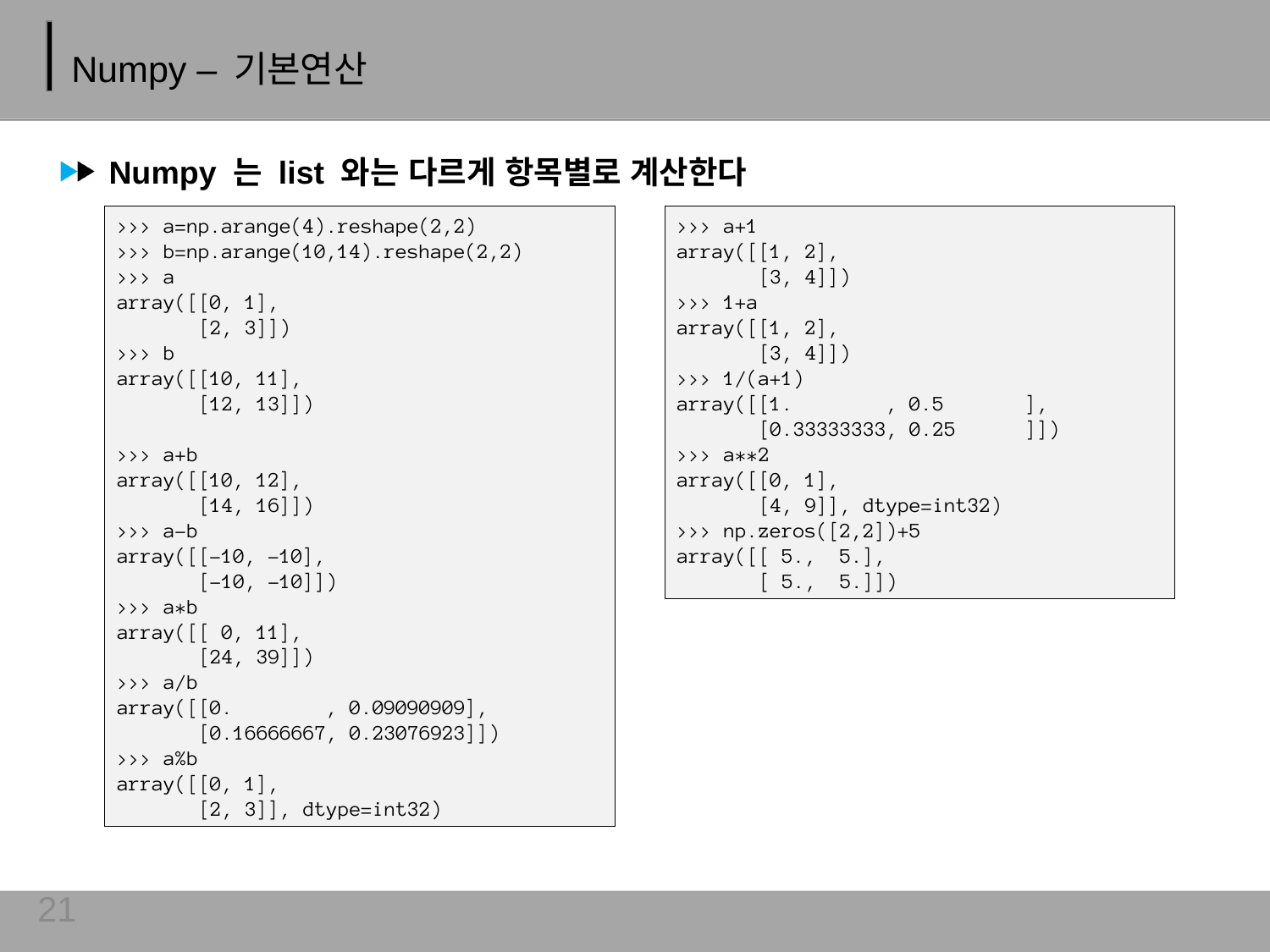

# Numpy – 기본연산
Numpy 는 list 와는 다르게 항목별로 계산한다
>>> a=np.arange(4).reshape(2,2)
>>> b=np.arange(10,14).reshape(2,2)
>>> a
array([[0, 1],
       [2, 3]])
>>> b
array([[10, 11],
       [12, 13]])

>>> a+b
array([[10, 12],
       [14, 16]])
>>> a-b
array([[-10, -10],
       [-10, -10]])
>>> a*b
array([[ 0, 11],
       [24, 39]])
>>> a/b
array([[0.        , 0.09090909],
       [0.16666667, 0.23076923]])
>>> a%b
array([[0, 1],
       [2, 3]], dtype=int32)
>>> a+1
array([[1, 2],
       [3, 4]])
>>> 1+a
array([[1, 2],
       [3, 4]])
>>> 1/(a+1)
array([[1.        , 0.5       ],
       [0.33333333, 0.25      ]])
>>> a**2
array([[0, 1],
       [4, 9]], dtype=int32)
>>> np.zeros([2,2])+5
array([[ 5.,  5.],
       [ 5.,  5.]])
21